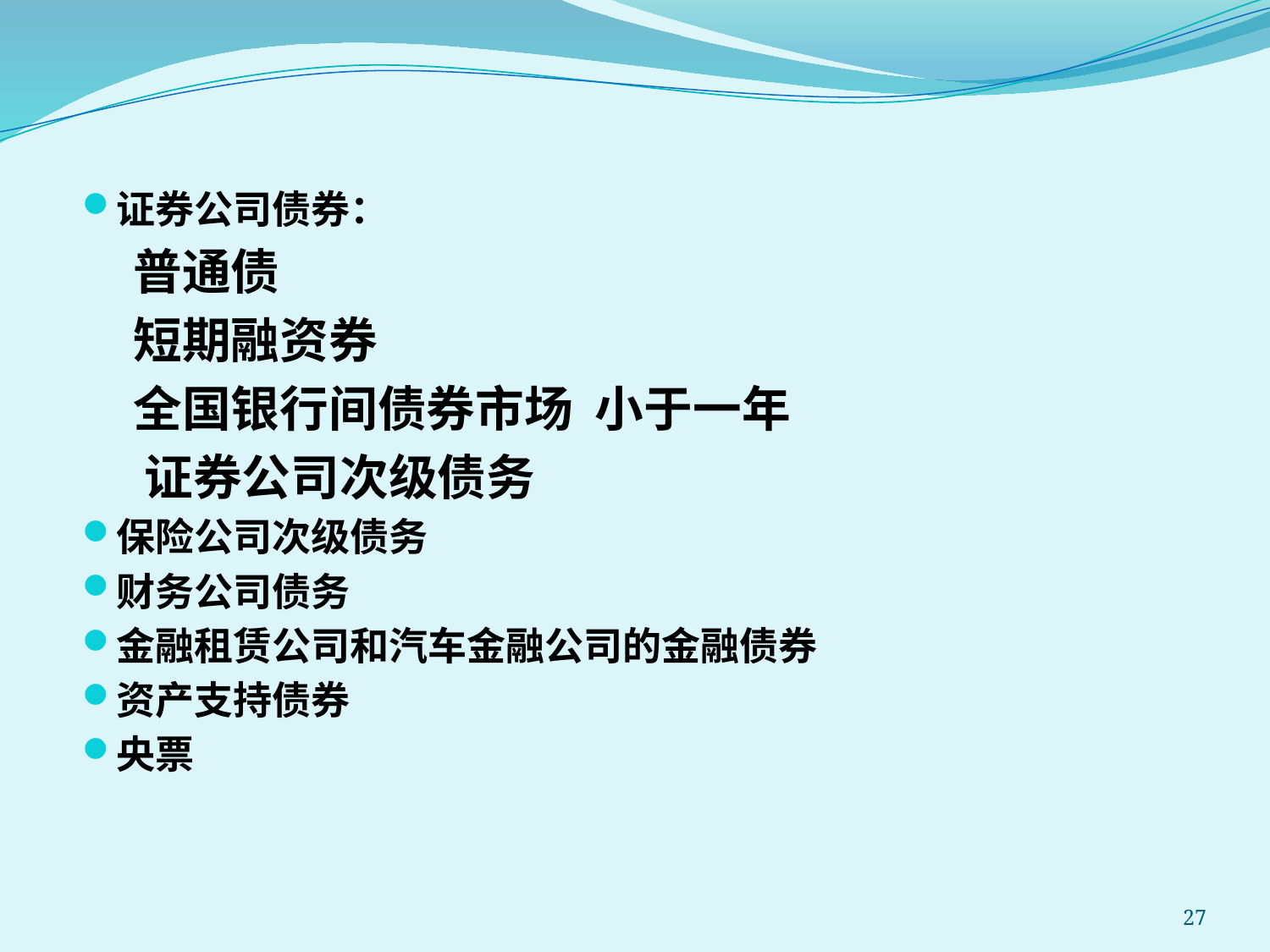

证券公司债券：
    普通债
    短期融资券
    全国银行间债券市场  小于一年
     证券公司次级债务
保险公司次级债务
财务公司债务
金融租赁公司和汽车金融公司的金融债券
资产支持债券
央票

27